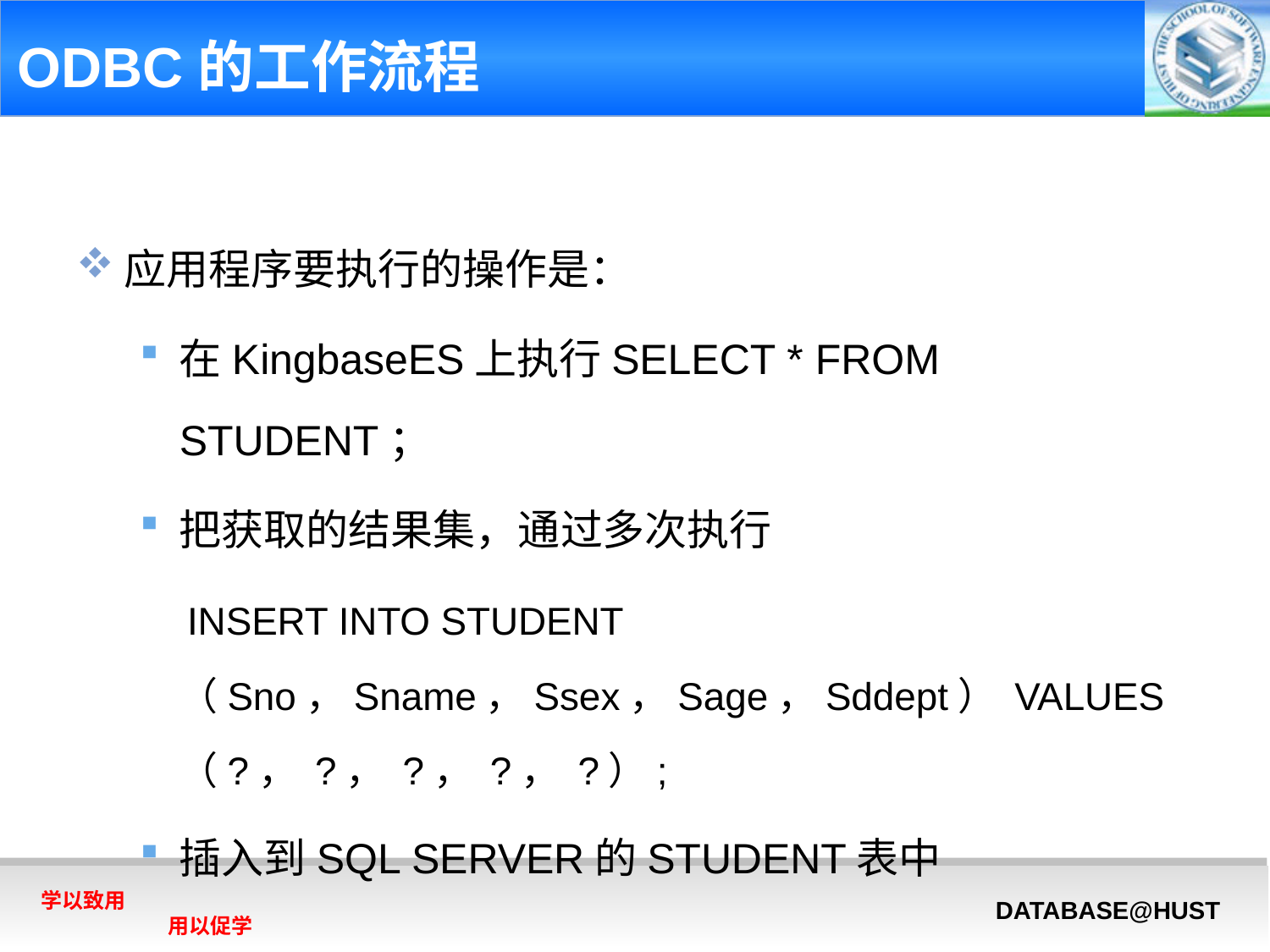

# ODBC的工作流程
应用程序要执行的操作是：
在KingbaseES上执行SELECT * FROM STUDENT；
把获取的结果集，通过多次执行
    INSERT INTO STUDENT （Sno，Sname，Ssex，Sage，Sddept） VALUES （?， ?， ?， ?， ?）;
插入到SQL SERVER的STUDENT表中